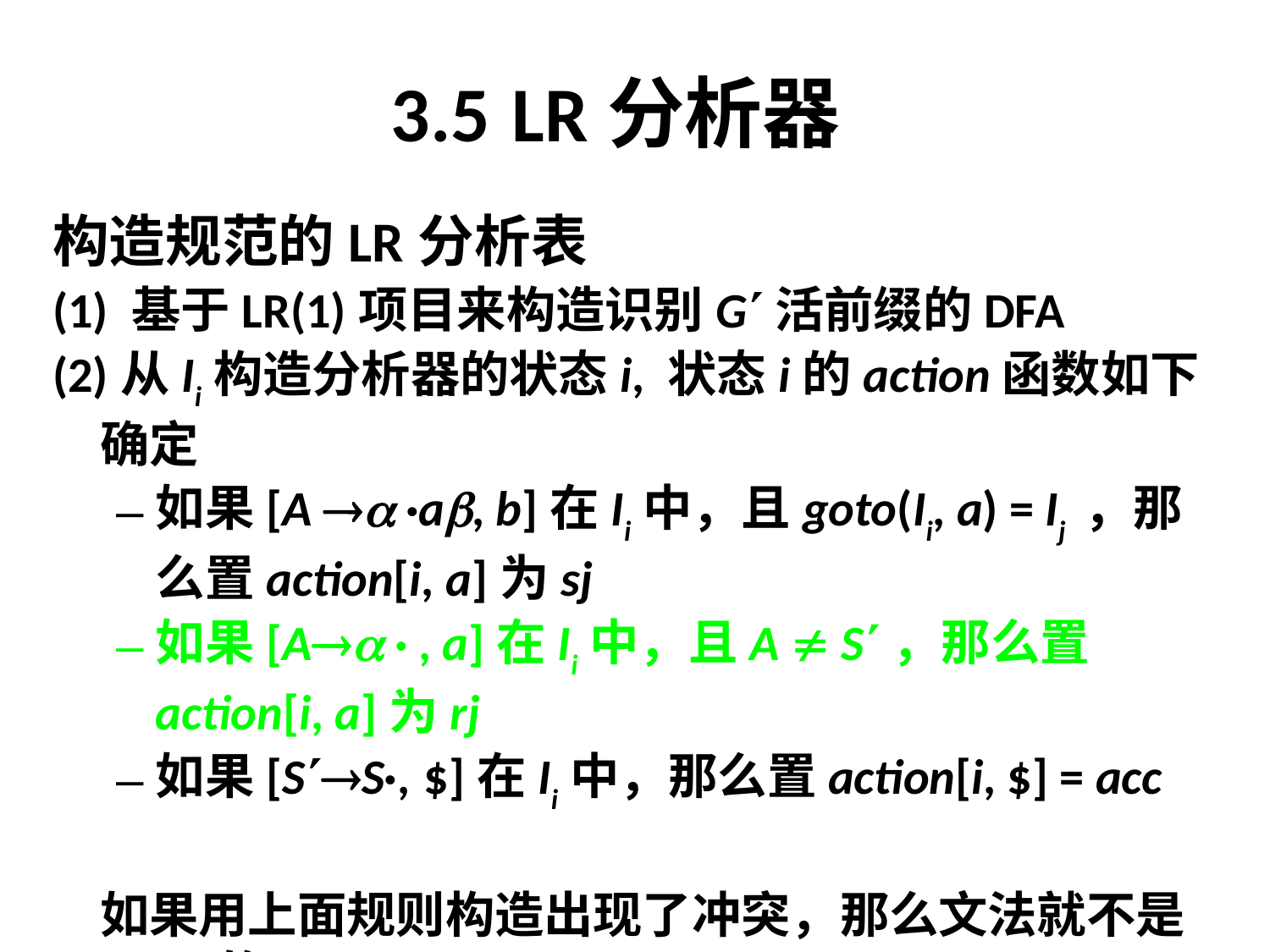

# 3.5 LR分析器
构造规范的LR分析表
(1) 基于LR(1)项目来构造识别G′活前缀的DFA
(2)从Ii构造分析器的状态i, 状态i的action函数如下确定
如果[A →α ·aβ, b]在Ii中，且goto(Ii, a) = Ij ，那么置action[i, a]为sj
如果[A→α · , a]在Ii中，且A ≠ S′，那么置action[i, a]为rj
如果[S′→S·, $]在Ii中，那么置action[i, $] = acc

	如果用上面规则构造出现了冲突，那么文法就不是LR(1)的